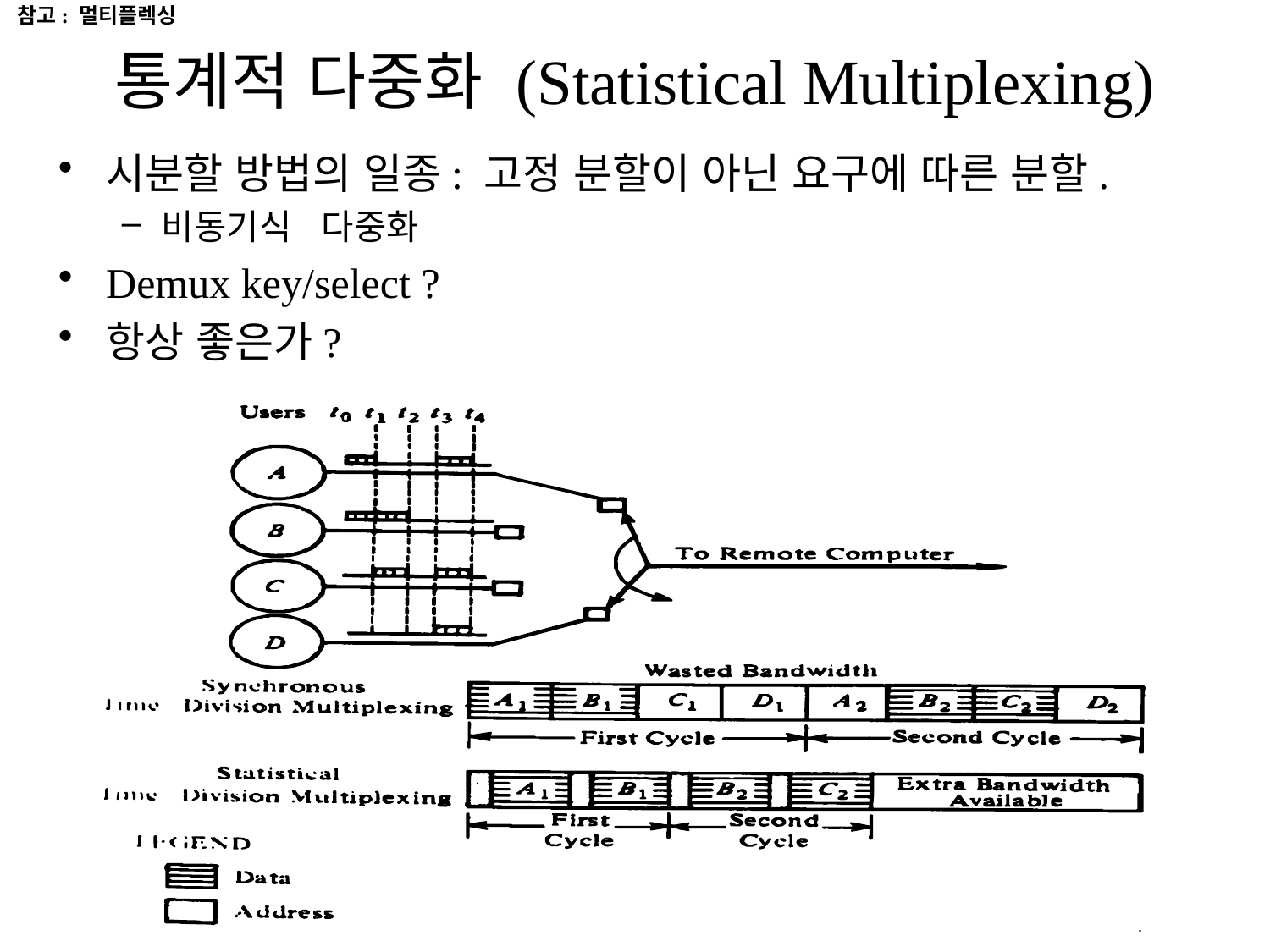

참고: 멀티플렉싱
# 통계적 다중화 (Statistical Multiplexing)
시분할 방법의 일종: 고정 분할이 아닌 요구에 따른 분할.
비동기식   다중화
Demux key/select ?
항상 좋은가?